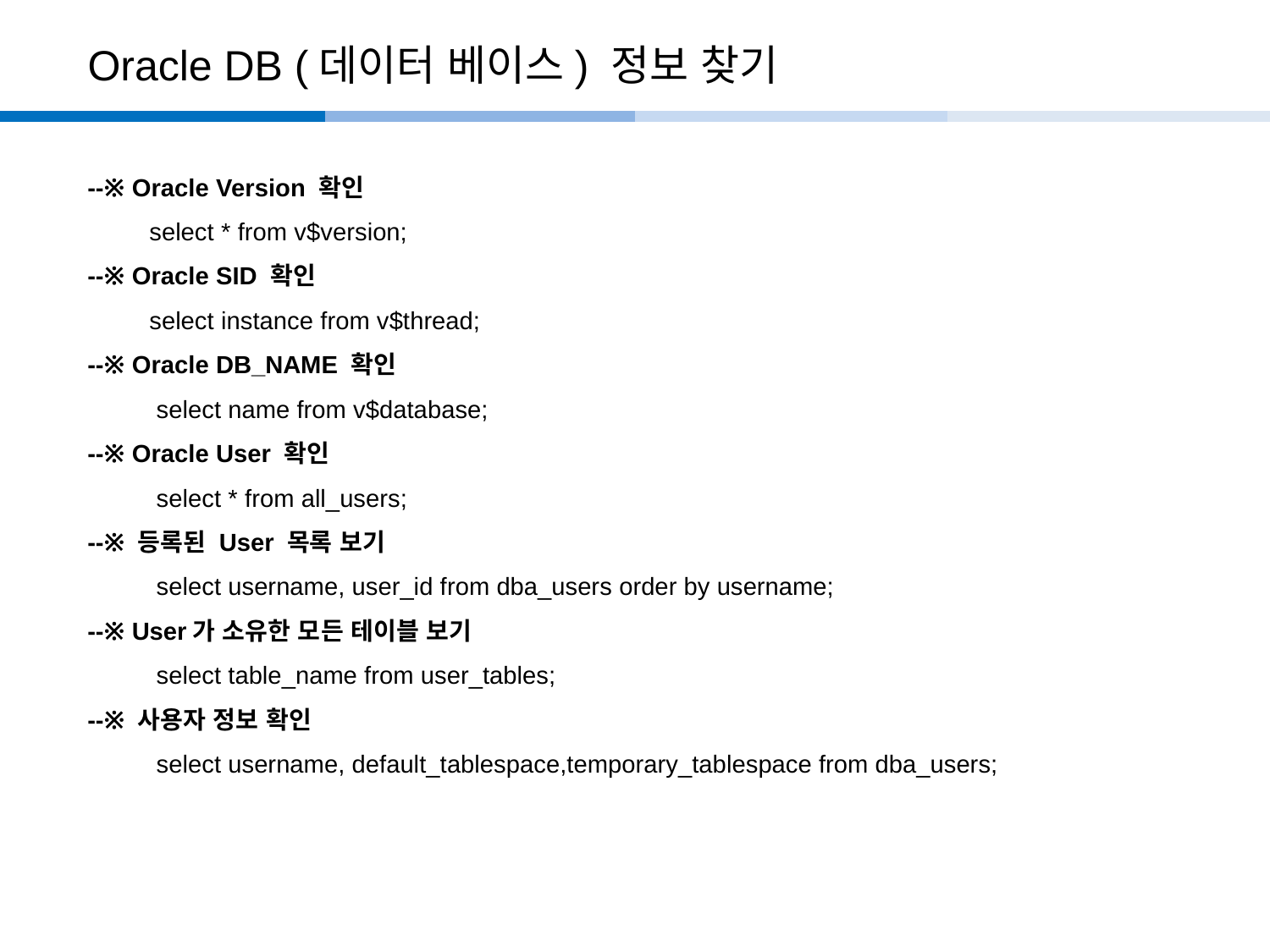

# Oracle DB (데이터 베이스) 정보 찾기
--※ Oracle Version 확인
        select * from v$version;
--※ Oracle SID 확인
        select instance from v$thread; 
--※ Oracle DB_NAME 확인
         select name from v$database;
--※ Oracle User 확인
         select * from all_users;
--※ 등록된 User 목록 보기
         select username, user_id from dba_users order by username;
--※ User가 소유한 모든 테이블 보기
         select table_name from user_tables;
--※ 사용자 정보 확인
         select username, default_tablespace,temporary_tablespace from dba_users;